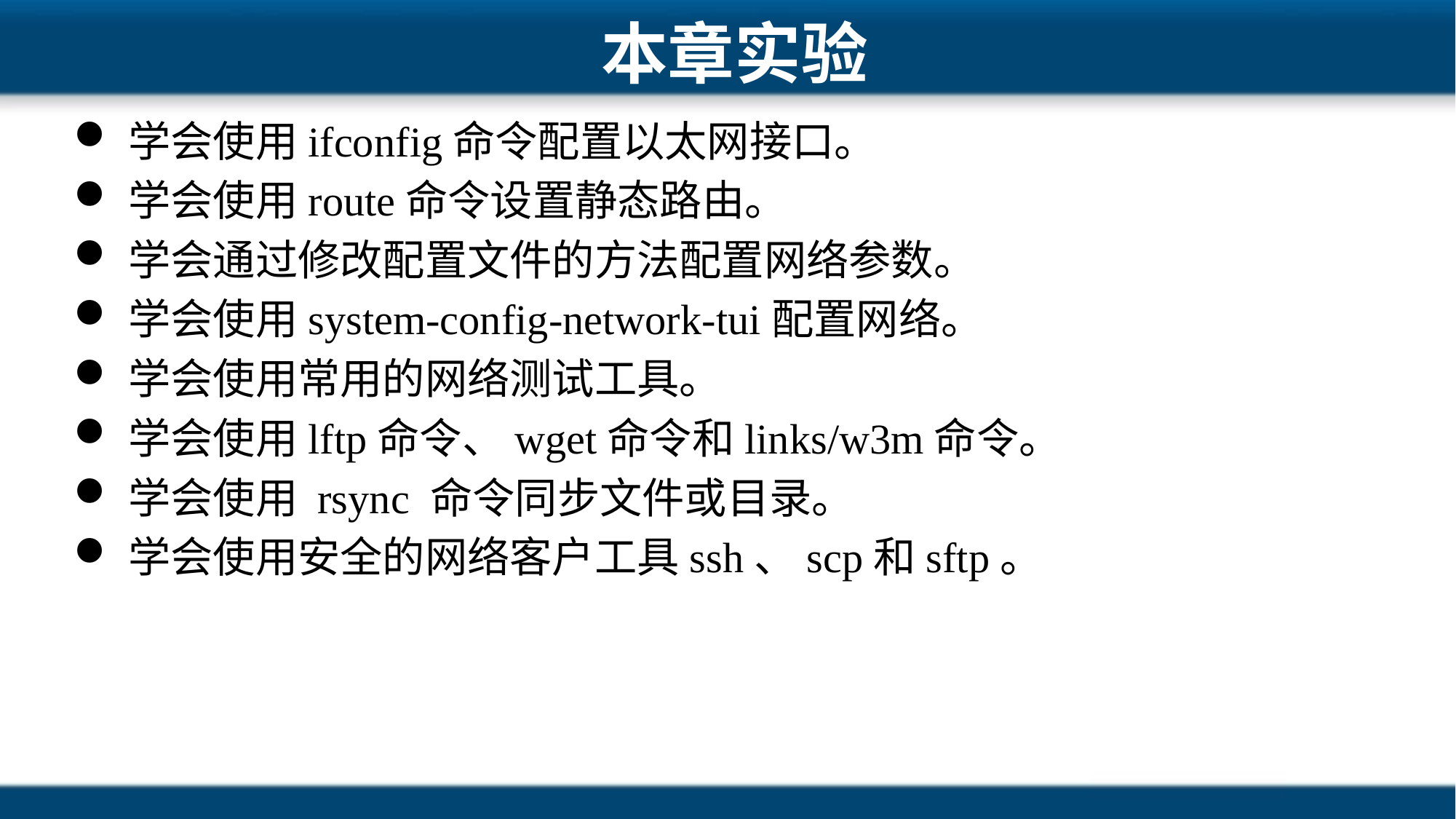

# 本章实验
学会使用ifconfig命令配置以太网接口。
学会使用route命令设置静态路由。
学会通过修改配置文件的方法配置网络参数。
学会使用system-config-network-tui配置网络。
学会使用常用的网络测试工具。
学会使用lftp命令、wget命令和links/w3m命令。
学会使用 rsync 命令同步文件或目录。
学会使用安全的网络客户工具ssh、scp和sftp。